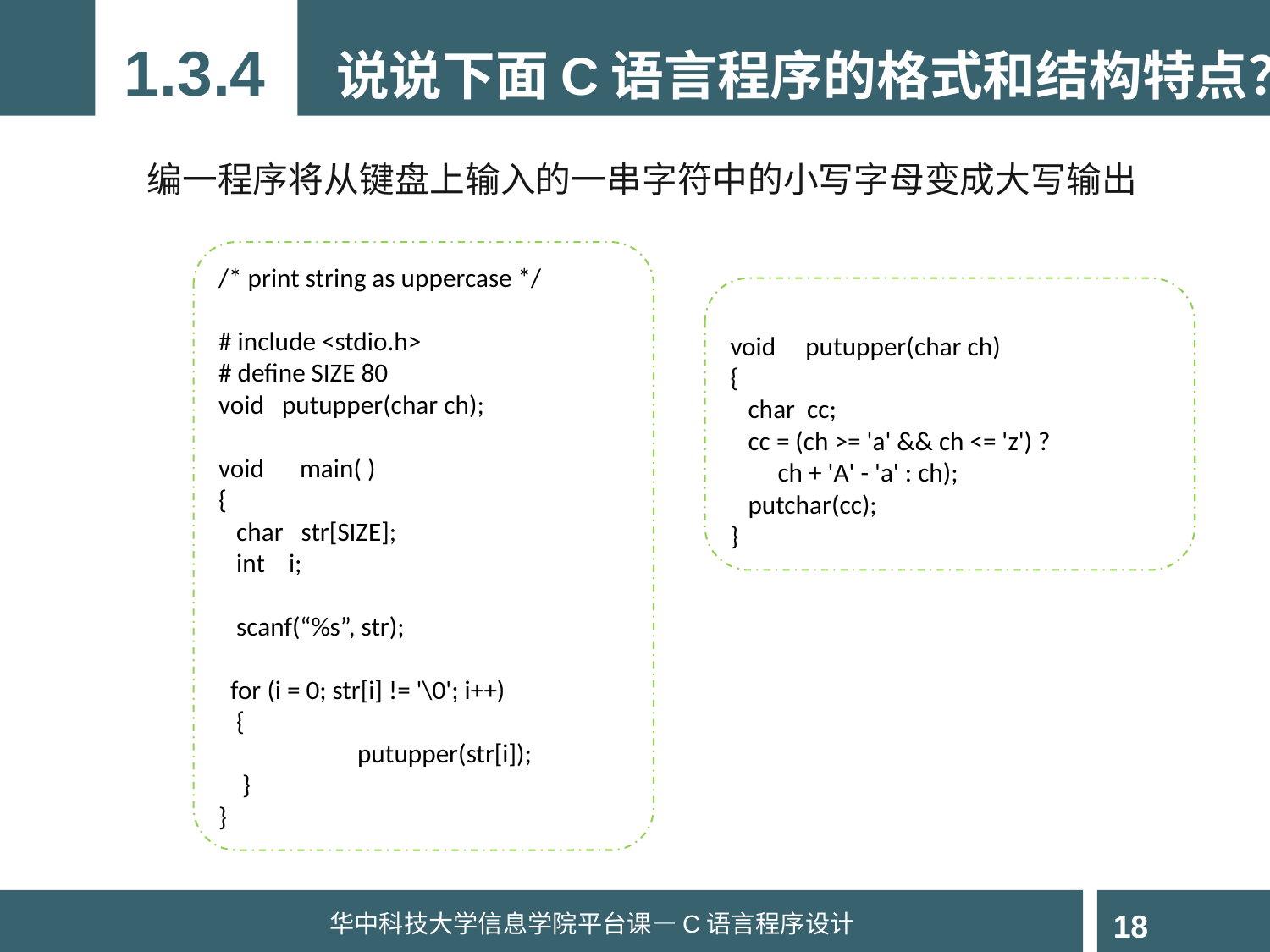

1.3.4
说说下面C语言程序的格式和结构特点？
编一程序将从键盘上输入的一串字符中的小写字母变成大写输出
/* print string as uppercase */

# include <stdio.h>
# define SIZE 80
void   putupper(char ch);

void      main( )
{
   char   str[SIZE];
   int    i;

   scanf(“%s”, str);

  for (i = 0; str[i] != '\0'; i++)
   {
	  putupper(str[i]);
    }
}

void     putupper(char ch)
{
   char  cc;
   cc = (ch >= 'a' && ch <= 'z') ?
        ch + 'A' - 'a' : ch);
   putchar(cc);
}